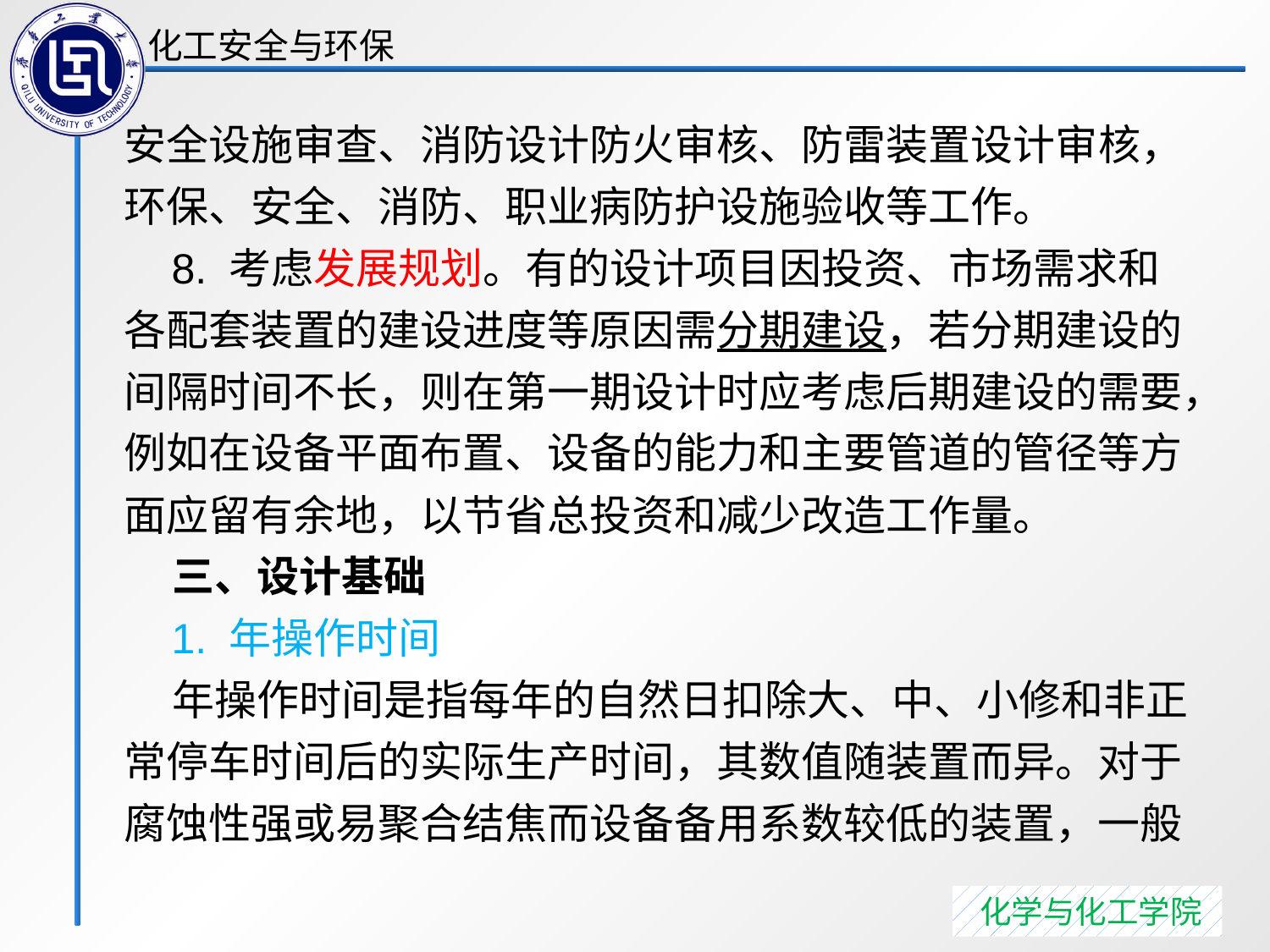

安全设施审查、消防设计防火审核、防雷装置设计审核，环保、安全、消防、职业病防护设施验收等工作。
    8. 考虑发展规划。有的设计项目因投资、市场需求和各配套装置的建设进度等原因需分期建设，若分期建设的间隔时间不长，则在第一期设计时应考虑后期建设的需要，例如在设备平面布置、设备的能力和主要管道的管径等方面应留有余地，以节省总投资和减少改造工作量。
    三、设计基础
    1. 年操作时间
    年操作时间是指每年的自然日扣除大、中、小修和非正常停车时间后的实际生产时间，其数值随装置而异。对于腐蚀性强或易聚合结焦而设备备用系数较低的装置，一般